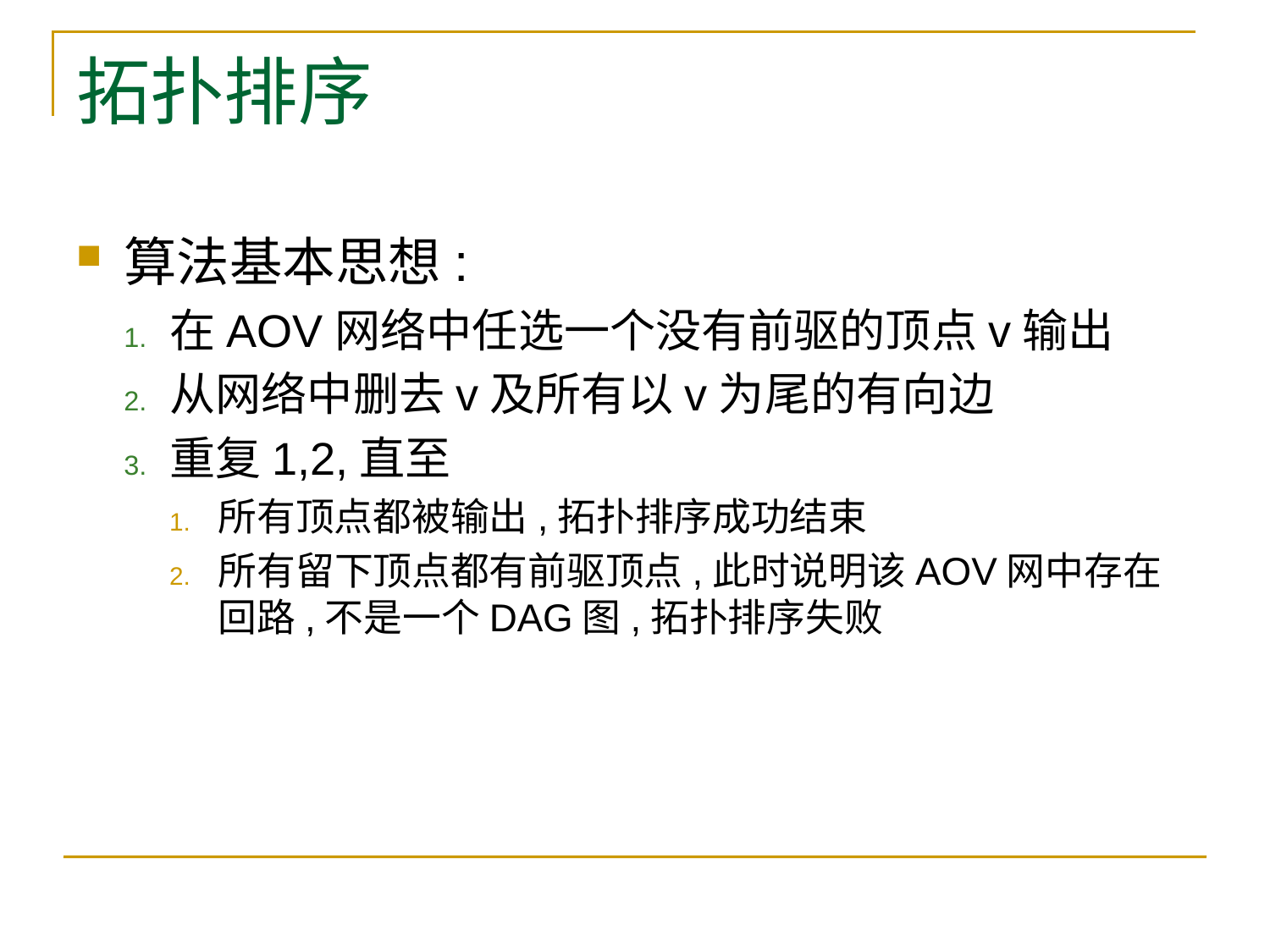

# 拓扑排序
算法基本思想:
在AOV网络中任选一个没有前驱的顶点v输出
从网络中删去v及所有以v为尾的有向边
重复1,2,直至
所有顶点都被输出,拓扑排序成功结束
所有留下顶点都有前驱顶点,此时说明该AOV网中存在回路,不是一个DAG图,拓扑排序失败